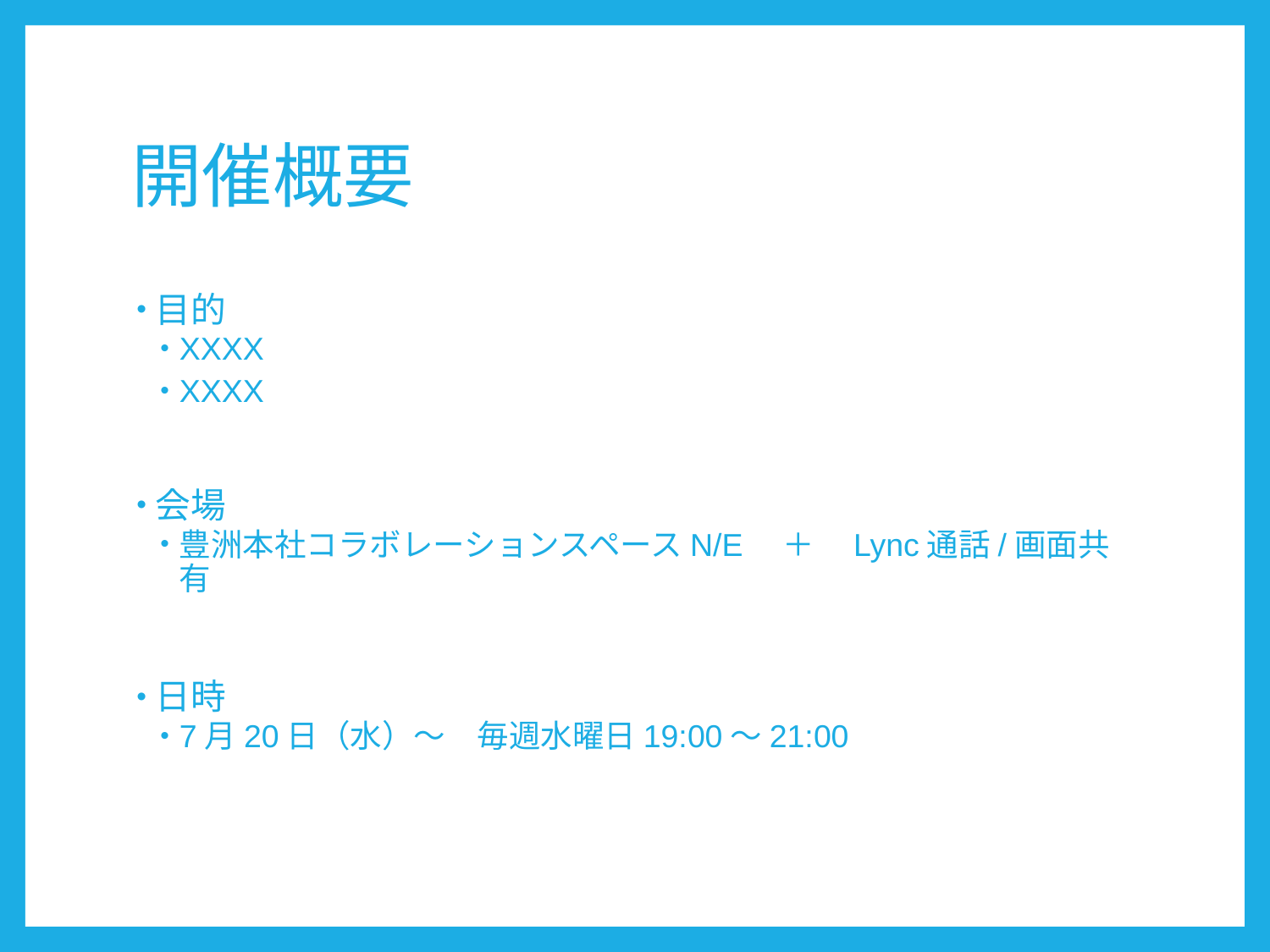

# 開催概要
目的
XXXX
XXXX

会場
豊洲本社コラボレーションスペースN/E　＋　Lync通話/画面共有

日時
7月20日（水）～　毎週水曜日19:00～21:00